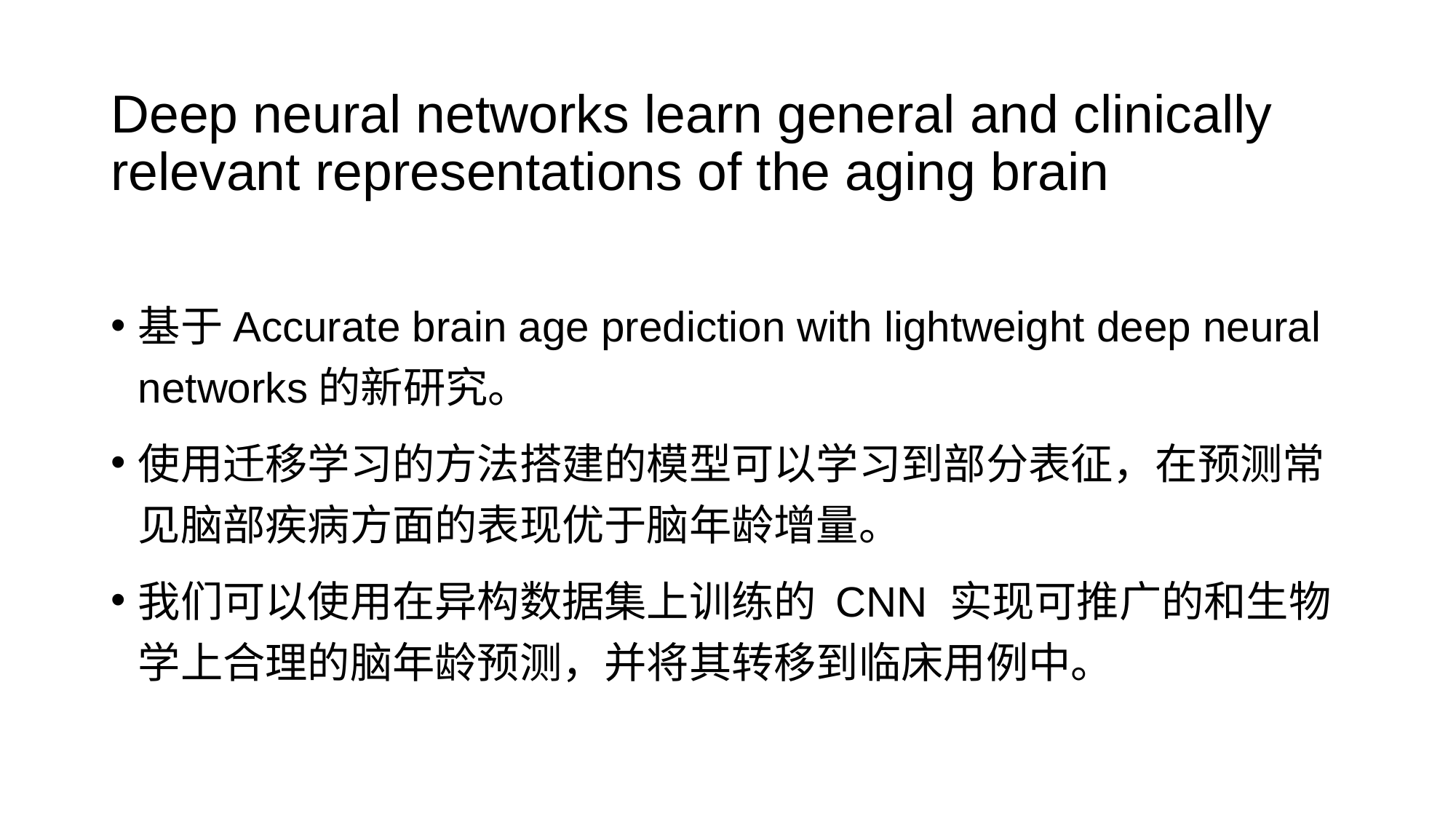

# Deep neural networks learn general and clinically relevant representations of the aging brain
基于Accurate brain age prediction with lightweight deep neural networks的新研究。
使用迁移学习的方法搭建的模型可以学习到部分表征，在预测常见脑部疾病方面的表现优于脑年龄增量。
我们可以使用在异构数据集上训练的 CNN 实现可推广的和生物学上合理的脑年龄预测，并将其转移到临床用例中。